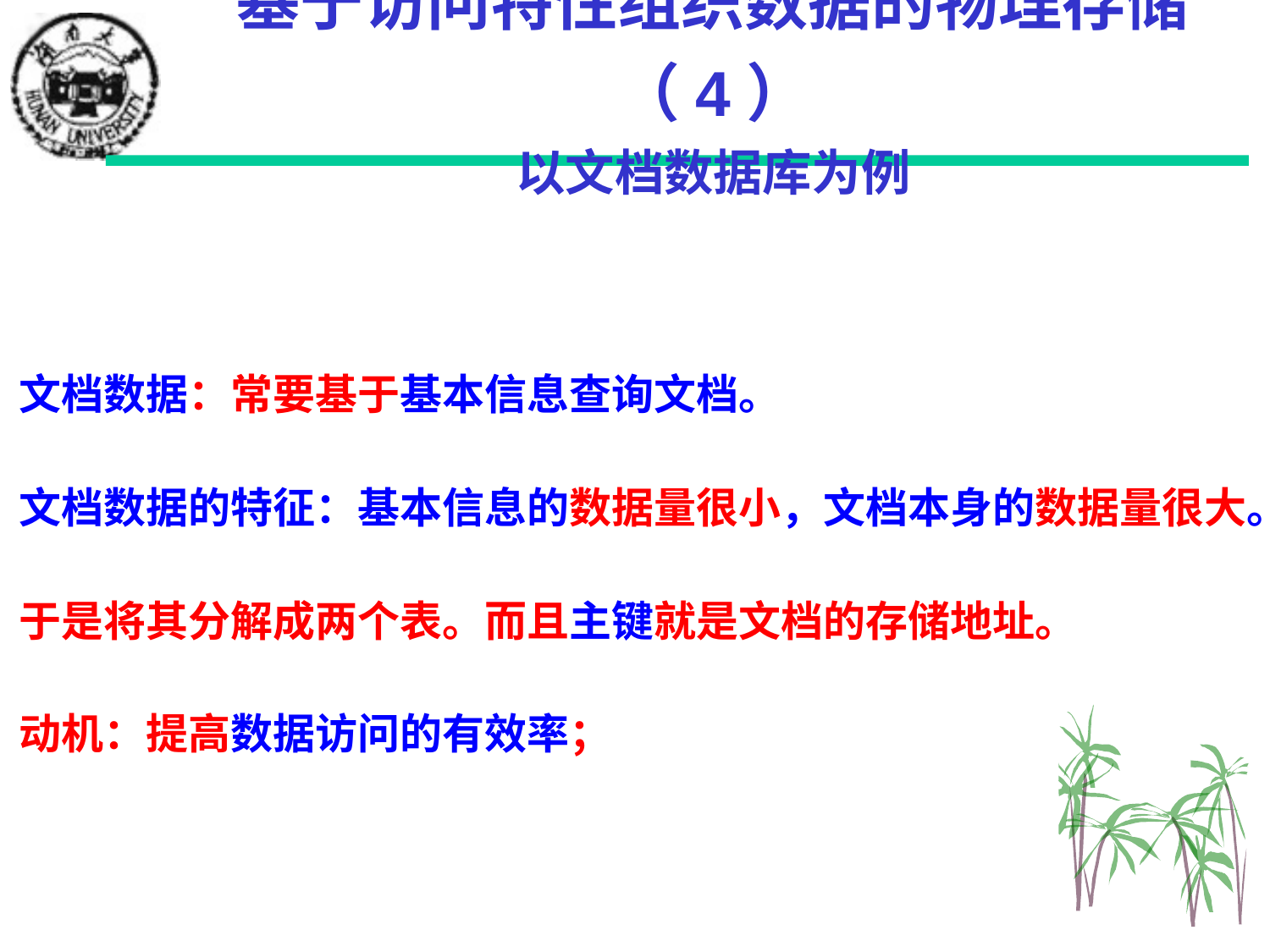

# 基于访问特性组织数据的物理存储（4） 以文档数据库为例
文档数据：常要基于基本信息查询文档。
文档数据的特征：基本信息的数据量很小，文档本身的数据量很大。
于是将其分解成两个表。而且主键就是文档的存储地址。
动机：提高数据访问的有效率；